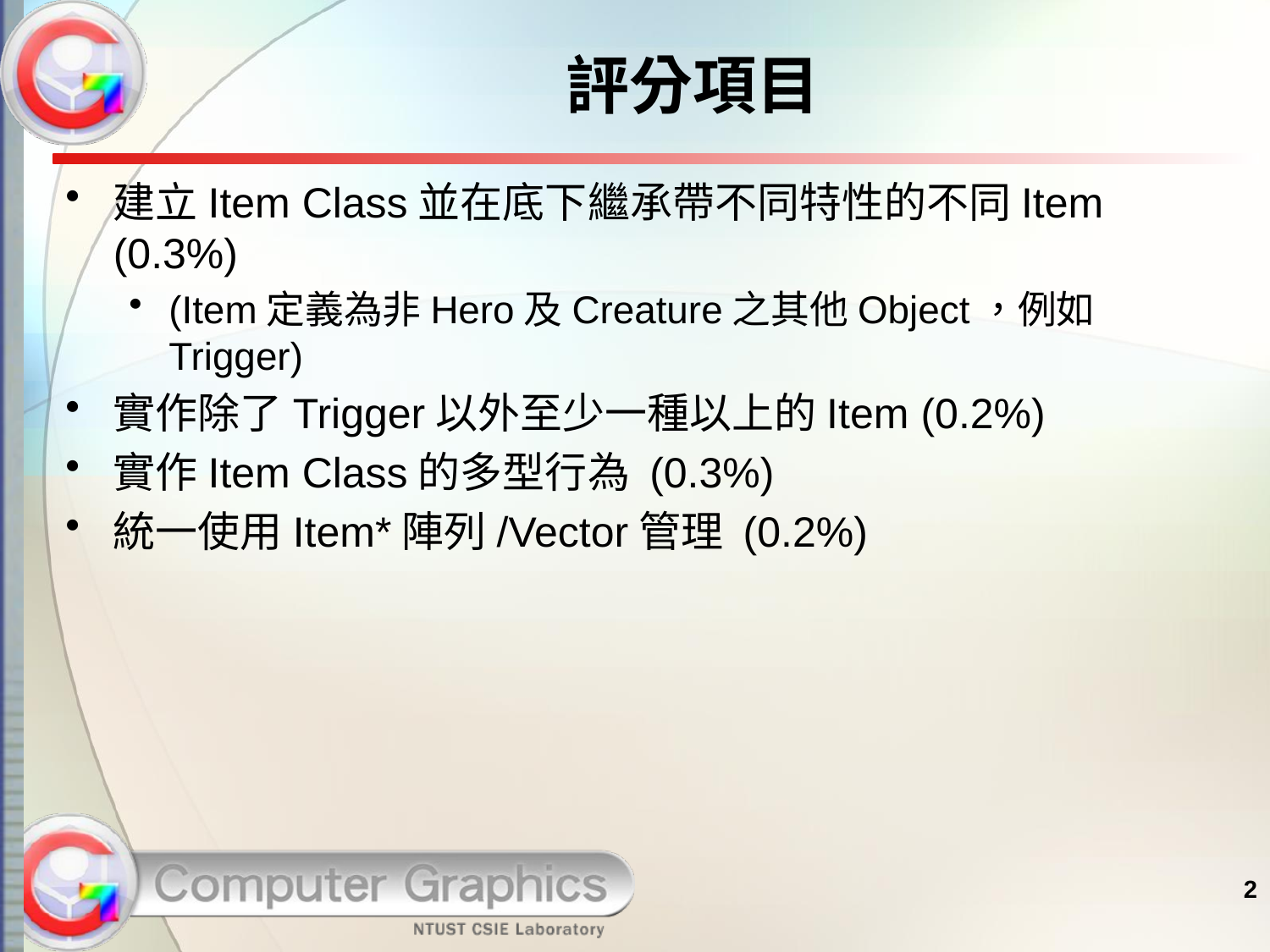

# 評分項目
建立Item Class並在底下繼承帶不同特性的不同Item (0.3%)
(Item定義為非Hero及Creature之其他Object，例如Trigger)
實作除了Trigger以外至少一種以上的Item (0.2%)
實作Item Class的多型行為 (0.3%)
統一使用Item*陣列/Vector管理 (0.2%)

2